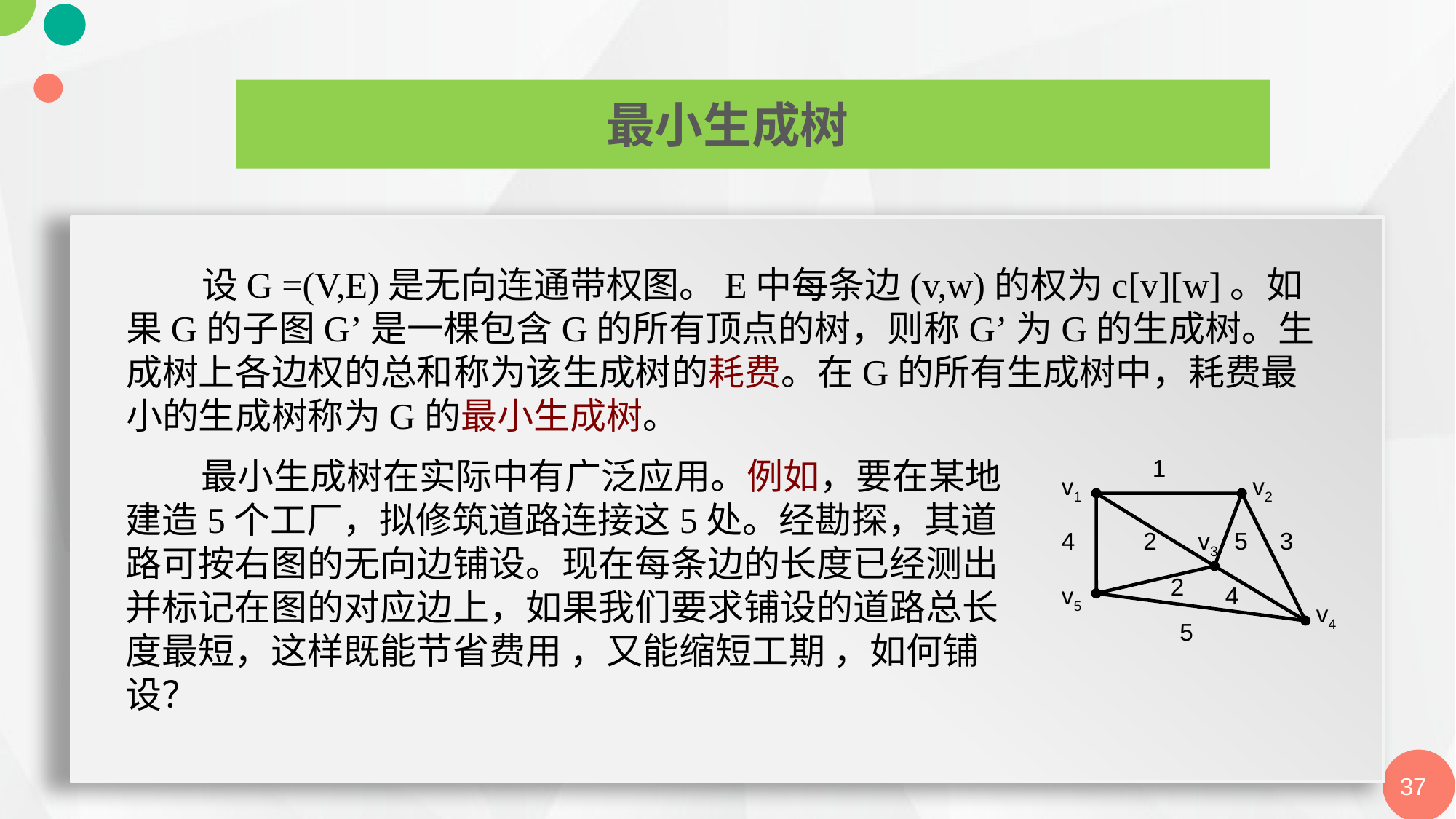

最小生成树
设G =(V,E)是无向连通带权图。E中每条边(v,w)的权为c[v][w]。如果G的子图G’是一棵包含G的所有顶点的树，则称G’为G的生成树。生成树上各边权的总和称为该生成树的耗费。在G的所有生成树中，耗费最小的生成树称为G的最小生成树。

最小生成树在实际中有广泛应用。例如，要在某地建造5个工厂，拟修筑道路连接这5处。经勘探，其道路可按右图的无向边铺设。现在每条边的长度已经测出并标记在图的对应边上，如果我们要求铺设的道路总长度最短，这样既能节省费用 ，又能缩短工期 ，如何铺设？
1
v1
v2

4
2
v3
3

2

v5
4

v4
5

5